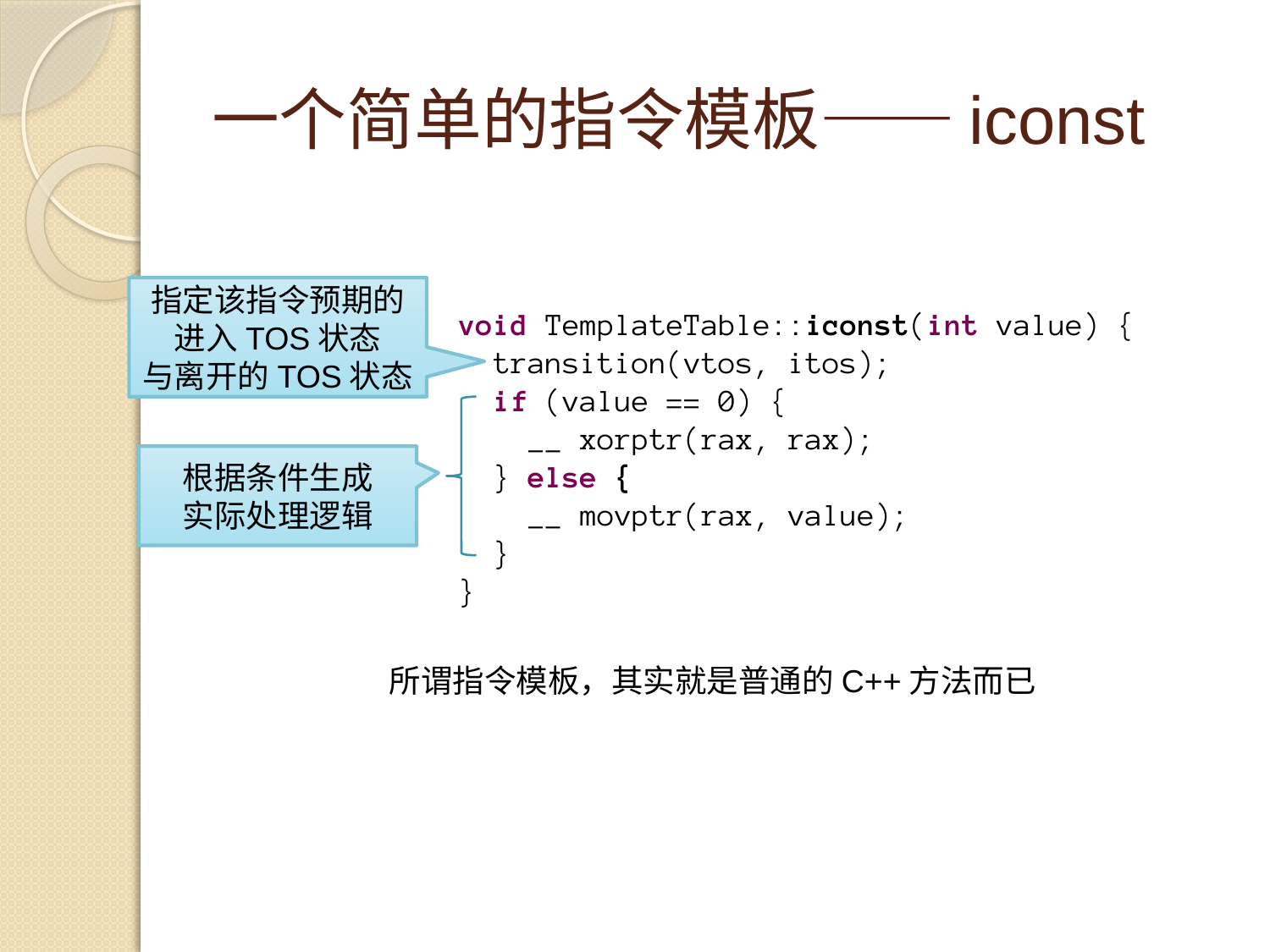

# 一个简单的指令模板——iconst
指定该指令预期的
进入TOS状态
与离开的TOS状态
void TemplateTable::iconst(int value) {
  transition(vtos, itos);
  if (value == 0) {
    __ xorptr(rax, rax);
  } else {
    __ movptr(rax, value);
  }
}

根据条件生成
实际处理逻辑
所谓指令模板，其实就是普通的C++方法而已